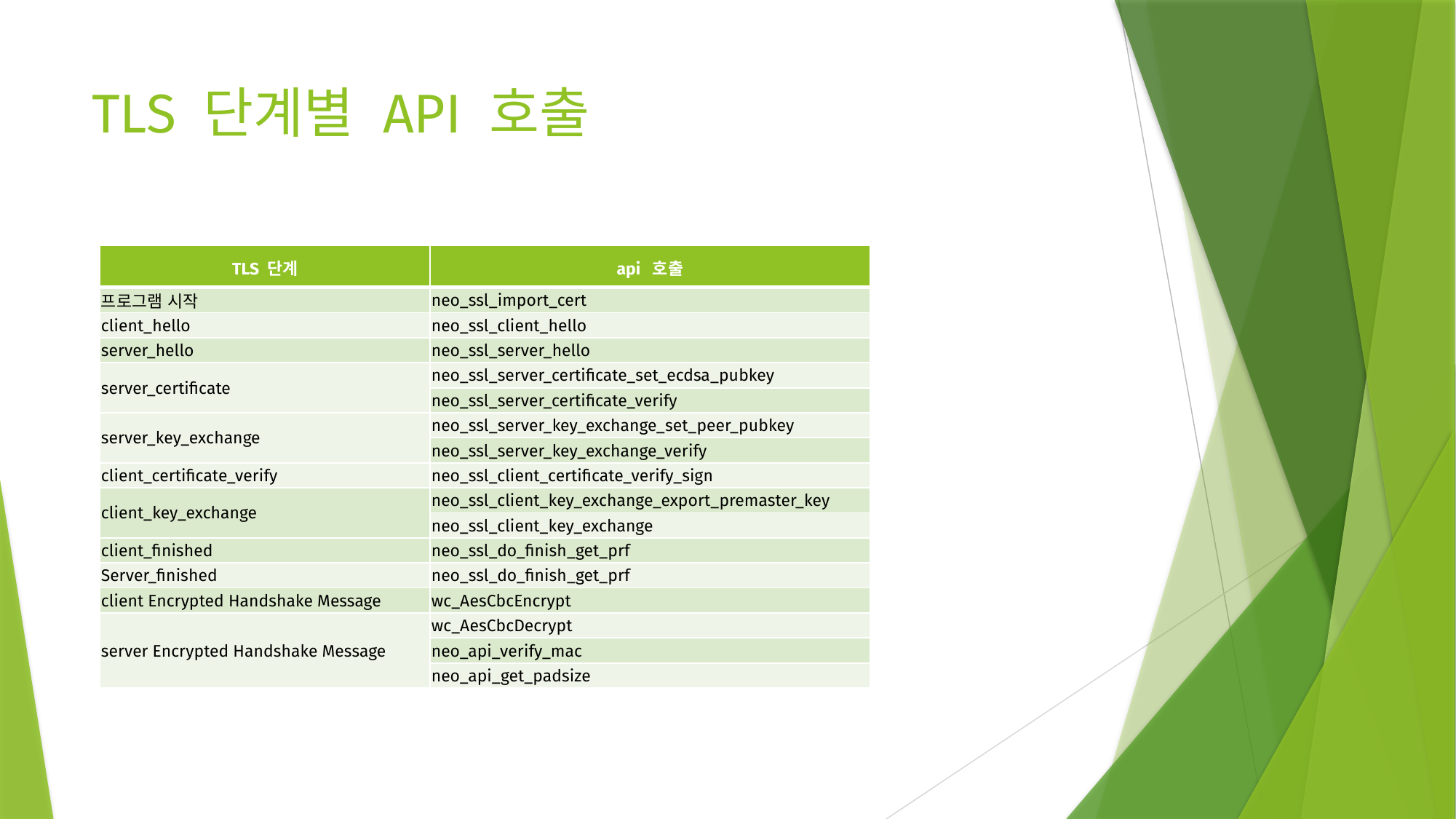

# TLS 단계별 API 호출
| TLS 단계 | api 호출 |
| --- | --- |
| 프로그램 시작 | neo\_ssl\_import\_cert |
| client\_hello | neo\_ssl\_client\_hello |
| server\_hello | neo\_ssl\_server\_hello |
| server\_certificate | neo\_ssl\_server\_certificate\_set\_ecdsa\_pubkey |
|  | neo\_ssl\_server\_certificate\_verify |
| server\_key\_exchange | neo\_ssl\_server\_key\_exchange\_set\_peer\_pubkey |
|  | neo\_ssl\_server\_key\_exchange\_verify |
| client\_certificate\_verify | neo\_ssl\_client\_certificate\_verify\_sign |
| client\_key\_exchange | neo\_ssl\_client\_key\_exchange\_export\_premaster\_key |
|  | neo\_ssl\_client\_key\_exchange |
| client\_finished | neo\_ssl\_do\_finish\_get\_prf |
| Server\_finished | neo\_ssl\_do\_finish\_get\_prf |
| client Encrypted Handshake Message | wc\_AesCbcEncrypt |
| server Encrypted Handshake Message | wc\_AesCbcDecrypt |
|  | neo\_api\_verify\_mac |
|  | neo\_api\_get\_padsize |